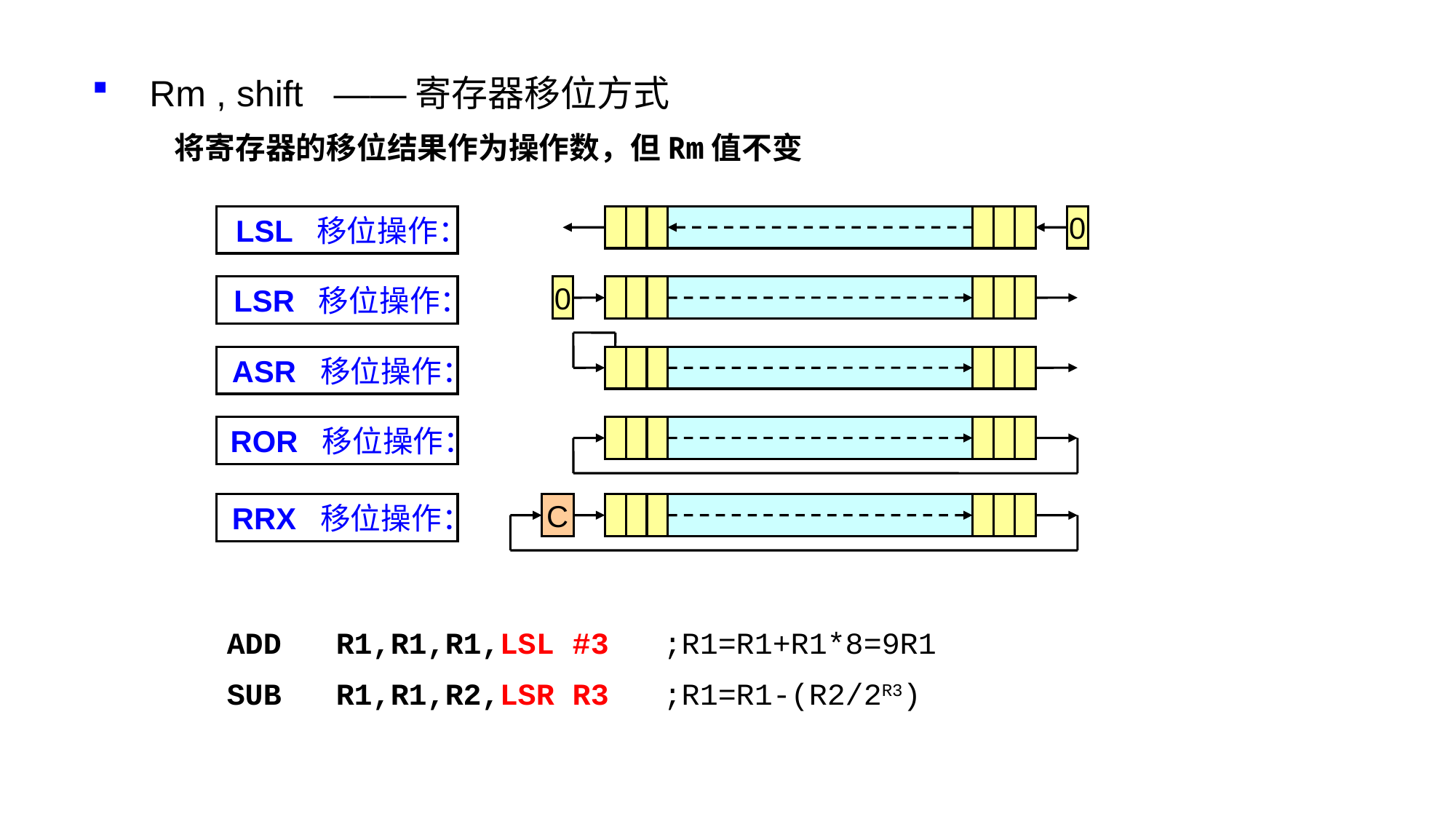

Rm , shift   ——寄存器移位方式
         将寄存器的移位结果作为操作数，但Rm值不变
LSL  移位操作：

0

LSR  移位操作：
0

ASR  移位操作：
ROR  移位操作：

RRX  移位操作：
C

ADD	R1,R1,R1,LSL #3	;R1=R1+R1*8=9R1
SUB	R1,R1,R2,LSR R3	;R1=R1-(R2/2R3)